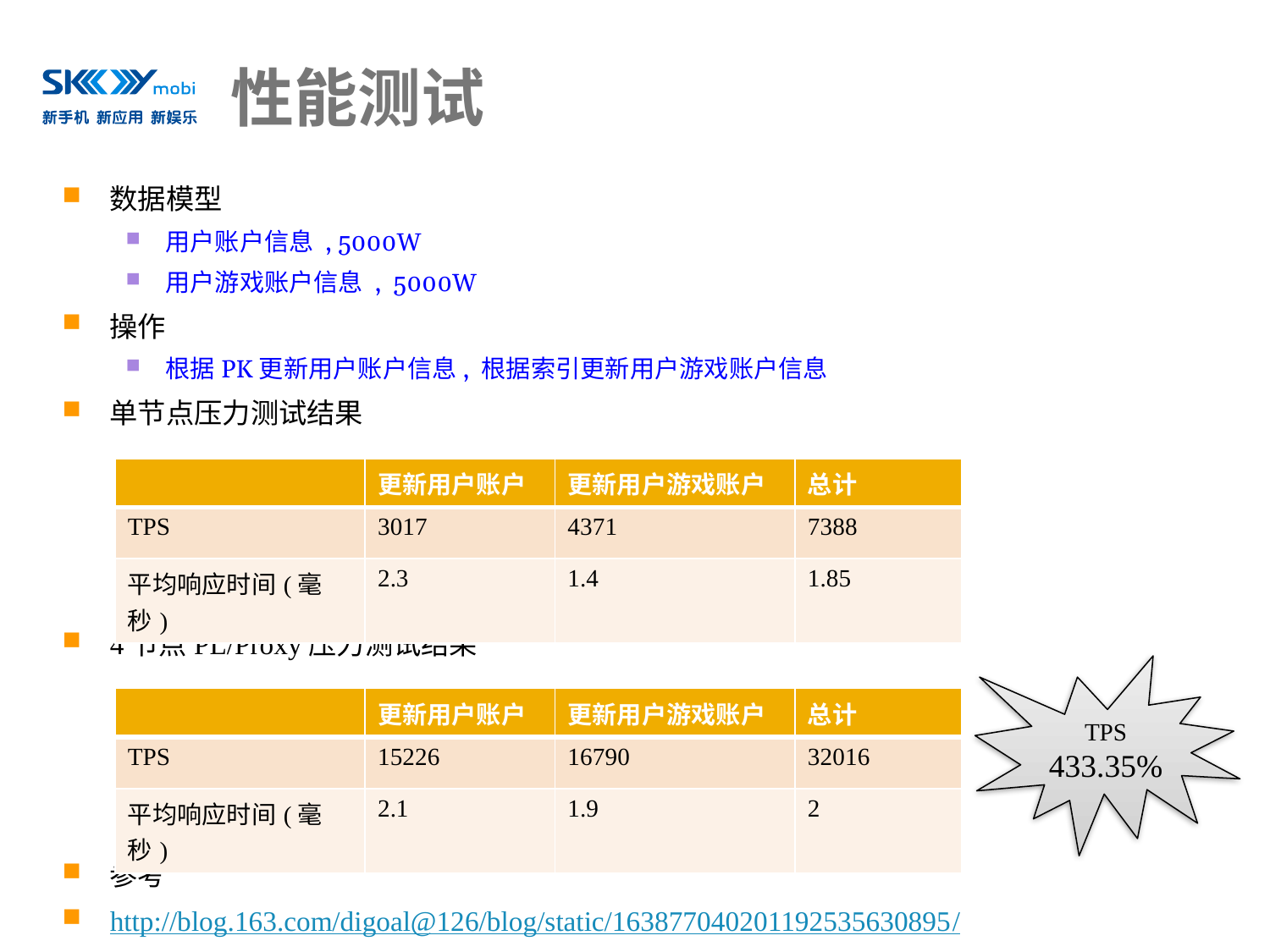

# 性能测试
数据模型
用户账户信息 , 5000W
用户游戏账户信息 ,  5000W
操作
根据PK更新用户账户信息, 根据索引更新用户游戏账户信息
单节点压力测试结果

4节点PL/Proxy压力测试结果

参考
http://blog.163.com/digoal@126/blog/static/163877040201192535630895/

|  | 更新用户账户 | 更新用户游戏账户 | 总计 |
| --- | --- | --- | --- |
| TPS | 3017 | 4371 | 7388 |
| 平均响应时间(毫秒) | 2.3 | 1.4 | 1.85 |
TPS
433.35%
|  | 更新用户账户 | 更新用户游戏账户 | 总计 |
| --- | --- | --- | --- |
| TPS | 15226 | 16790 | 32016 |
| 平均响应时间(毫秒) | 2.1 | 1.9 | 2 |